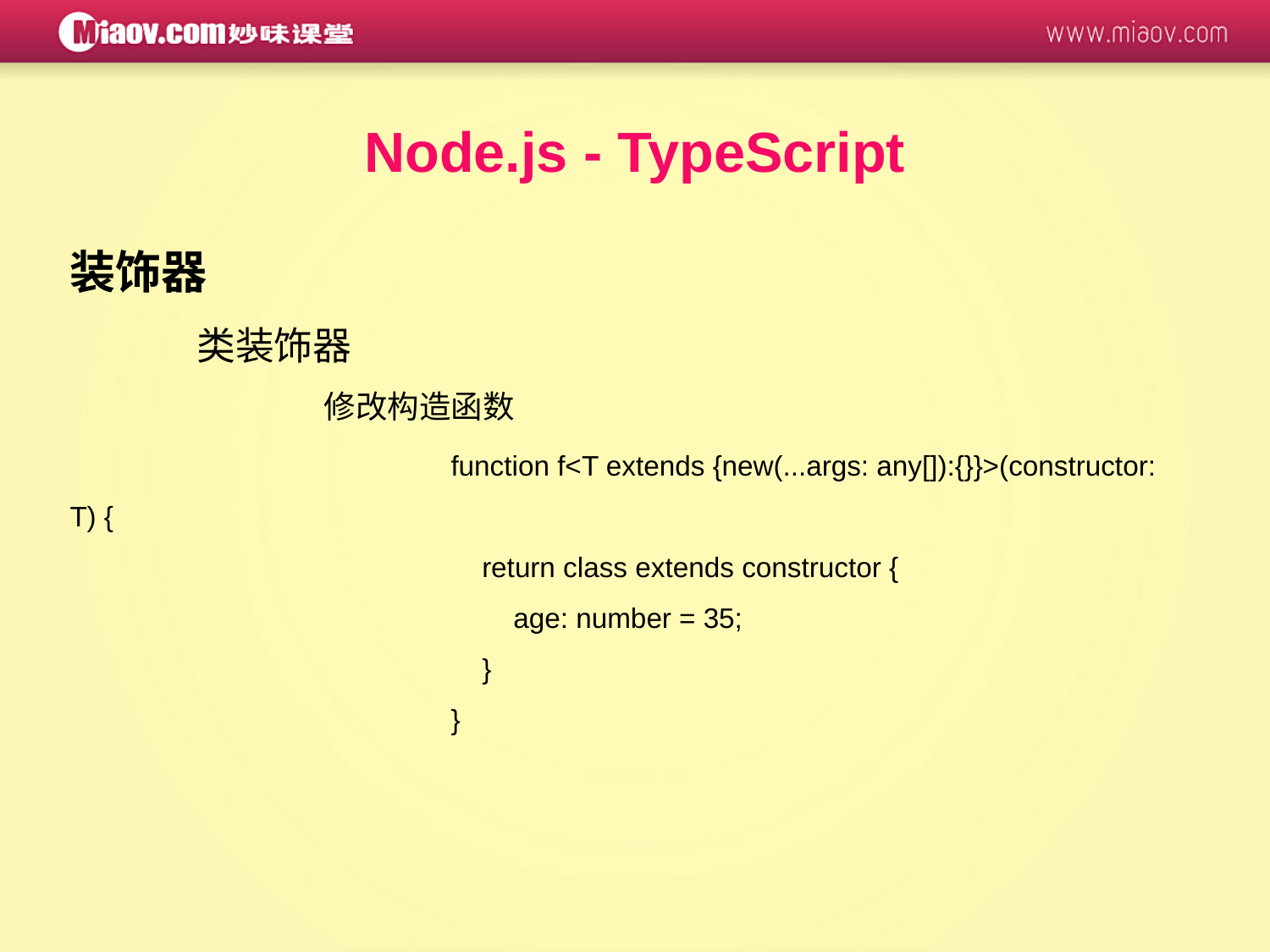

Node.js - TypeScript
装饰器
	类装饰器
		修改构造函数
			function f<T extends {new(...args: any[]):{}}>(constructor: T) {
    return class extends constructor {
        age: number = 35;
    }
}